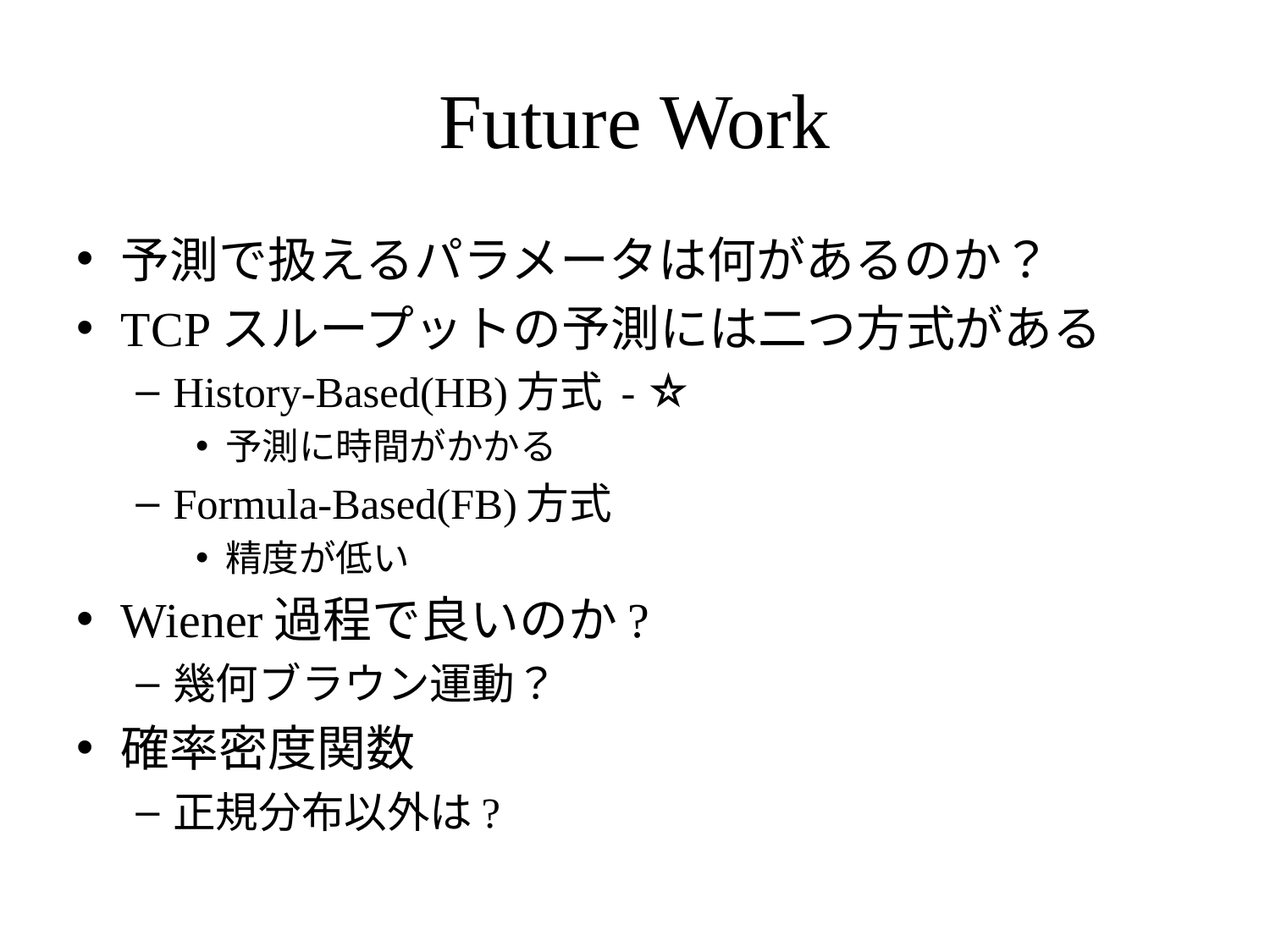

# Future Work
予測で扱えるパラメータは何があるのか？
TCPスループットの予測には二つ方式がある
History-Based(HB)方式 - ☆
予測に時間がかかる
Formula-Based(FB)方式
精度が低い
Wiener過程で良いのか?
幾何ブラウン運動？
確率密度関数
正規分布以外は?